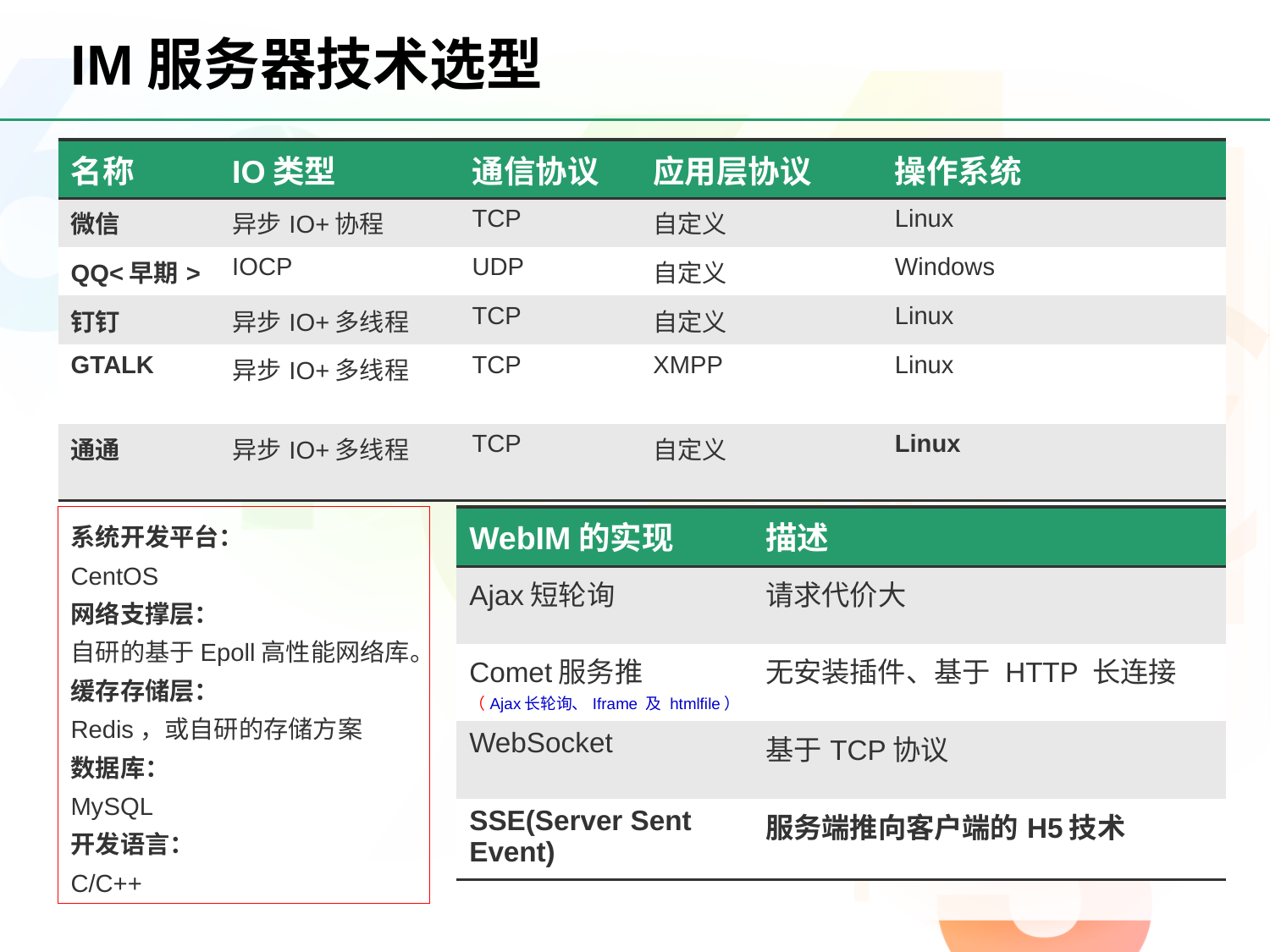

# IM服务器技术选型
| 名称 | IO类型 | 通信协议 | 应用层协议 | 操作系统 |
| --- | --- | --- | --- | --- |
| 微信 | 异步IO+协程 | TCP | 自定义 | Linux |
| QQ<早期> | IOCP | UDP | 自定义 | Windows |
| 钉钉 | 异步IO+多线程 | TCP | 自定义 | Linux |
| GTALK | 异步IO+多线程 | TCP | XMPP | Linux |
| 通通 | 异步IO+多线程 | TCP | 自定义 | Linux |
系统开发平台：
CentOS
网络支撑层：
自研的基于Epoll高性能网络库。
缓存存储层：
Redis，或自研的存储方案
数据库：
MySQL
开发语言：
C/C++
| WebIM的实现 | 描述 |
| --- | --- |
| Ajax短轮询 | 请求代价大 |
| Comet服务推 （Ajax长轮询、Iframe 及 htmlfile） | 无安装插件、基于 HTTP 长连接 |
| WebSocket | 基于TCP协议 |
| SSE(Server Sent Event) | 服务端推向客户端的H5技术 |